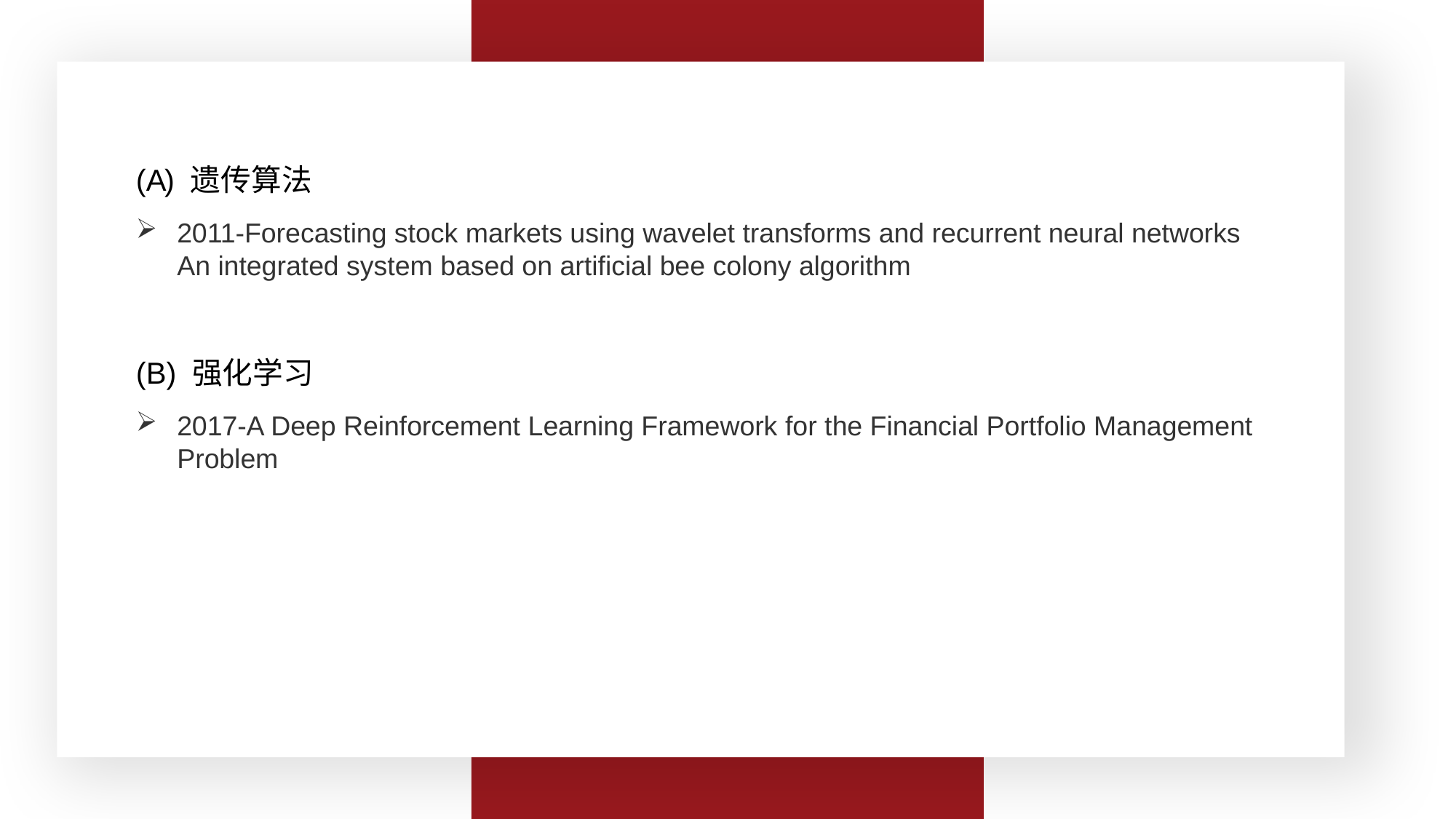

技术分析

遗传算法
2011-Forecasting stock markets using wavelet transforms and recurrent neural networks An integrated system based on artificial bee colony algorithm

(B) 强化学习
2017-A Deep Reinforcement Learning Framework for the Financial Portfolio Management Problem